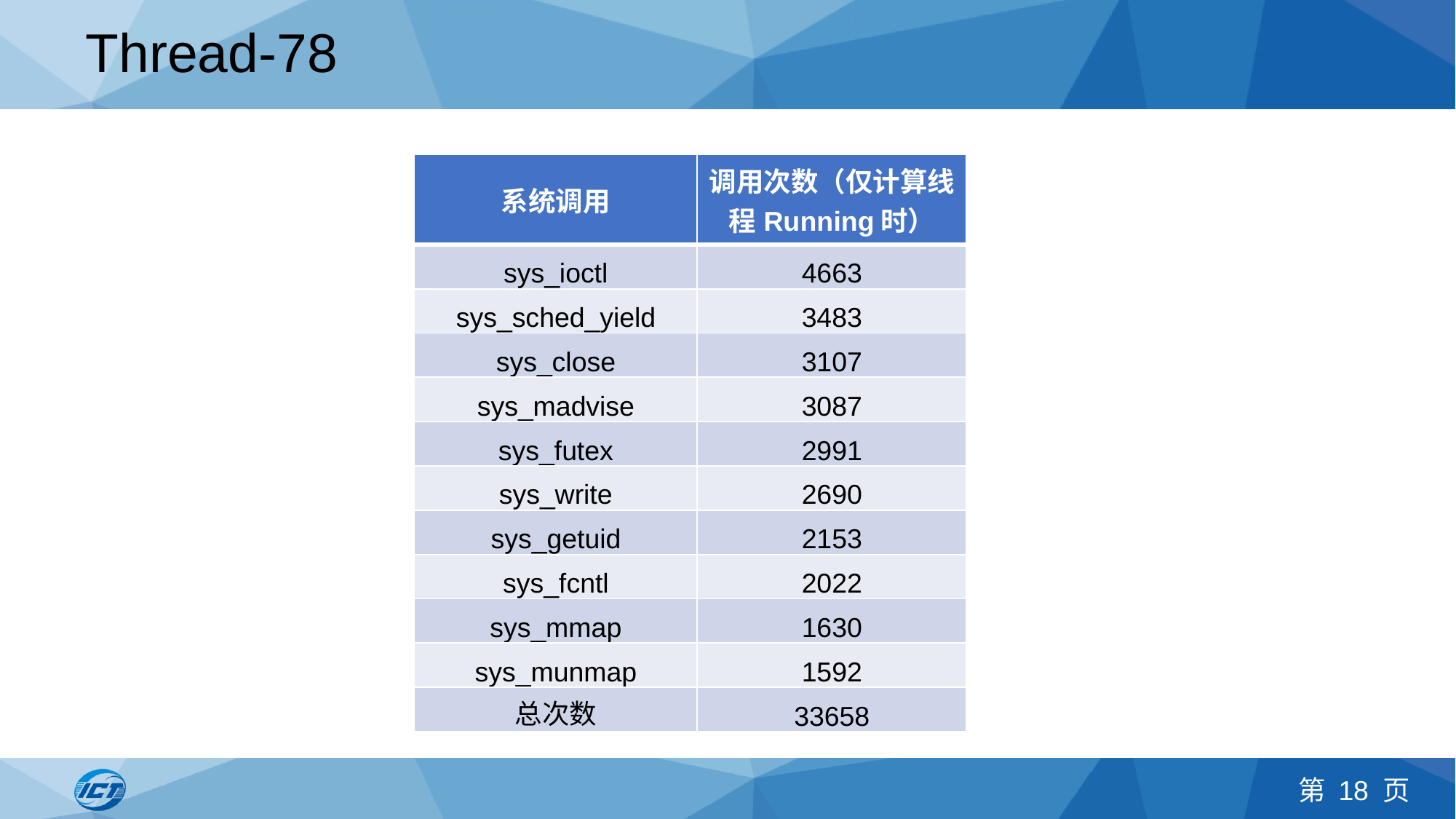

# Thread-78
| 系统调用 | 调用次数（仅计算线程Running时） |
| --- | --- |
| sys\_ioctl | 4663 |
| sys\_sched\_yield | 3483 |
| sys\_close | 3107 |
| sys\_madvise | 3087 |
| sys\_futex | 2991 |
| sys\_write | 2690 |
| sys\_getuid | 2153 |
| sys\_fcntl | 2022 |
| sys\_mmap | 1630 |
| sys\_munmap | 1592 |
| 总次数 | 33658 |
第 18 页